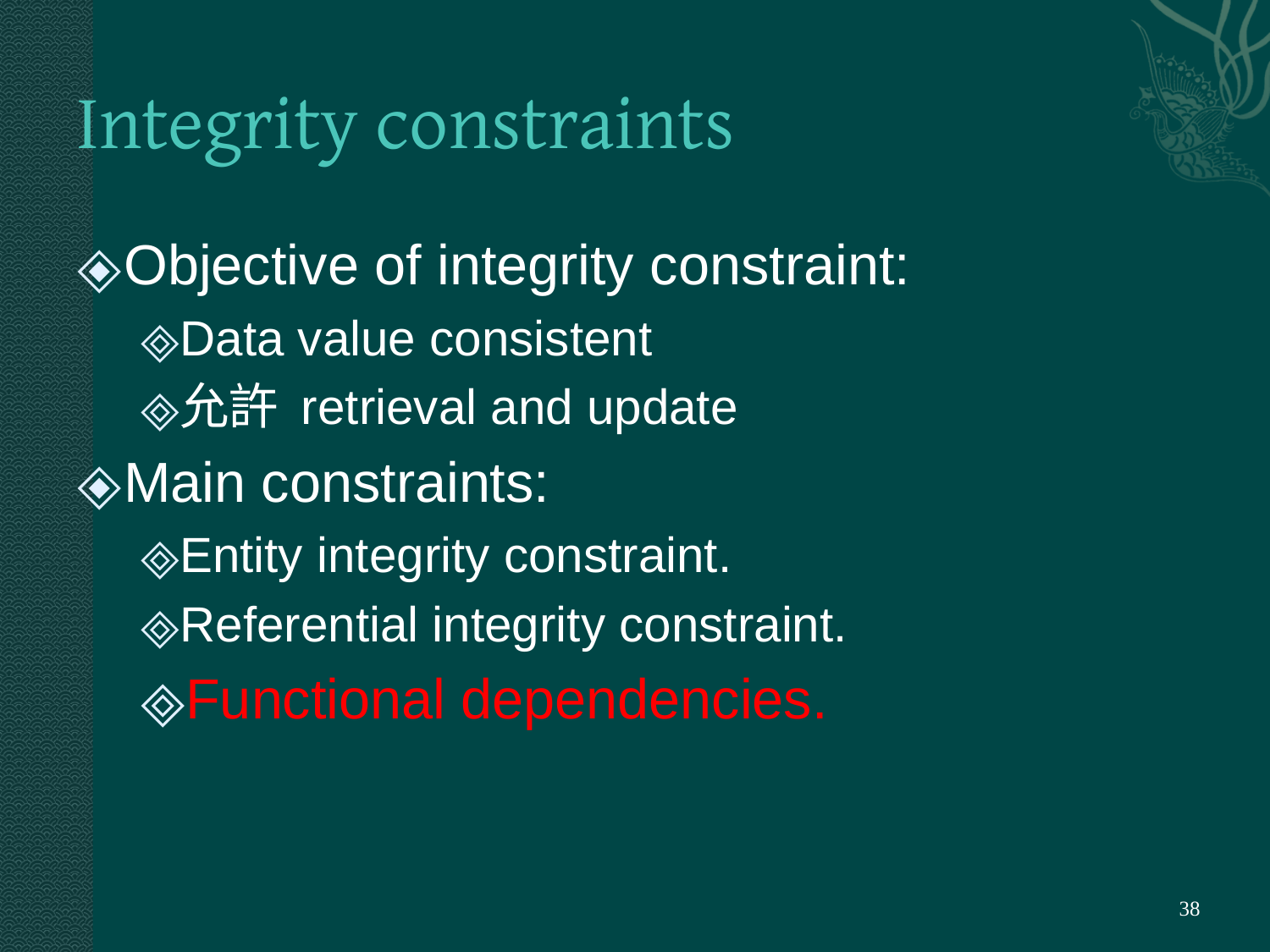

# Integrity constraints
Objective of integrity constraint:
Data value consistent
允許 retrieval and update
Main constraints:
Entity integrity constraint.
Referential integrity constraint.
Functional dependencies.

38